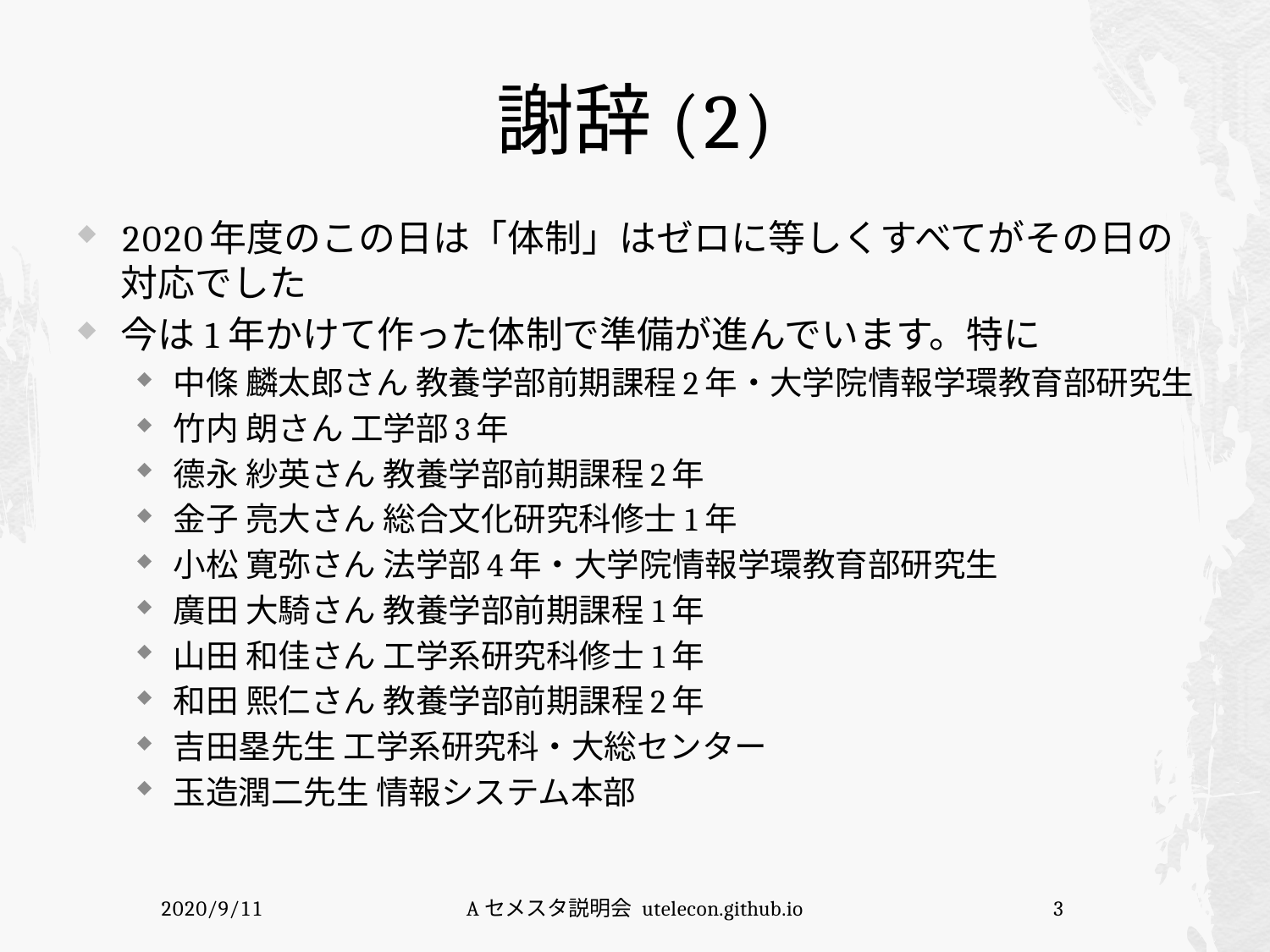

# 謝辞(2)
2020年度のこの日は「体制」はゼロに等しくすべてがその日の対応でした
今は1年かけて作った体制で準備が進んでいます。特に
中條 麟太郎さん 教養学部前期課程2年・大学院情報学環教育部研究生
竹内 朗さん 工学部3年
德永 紗英さん 教養学部前期課程2年
金子 亮大さん 総合文化研究科修士1年
小松 寛弥さん 法学部4年・大学院情報学環教育部研究生
廣田 大騎さん 教養学部前期課程1年
山田 和佳さん 工学系研究科修士1年
和田 熙仁さん 教養学部前期課程2年
吉田塁先生 工学系研究科・大総センター
玉造潤二先生 情報システム本部
2020/9/11
Aセメスタ説明会 utelecon.github.io
3